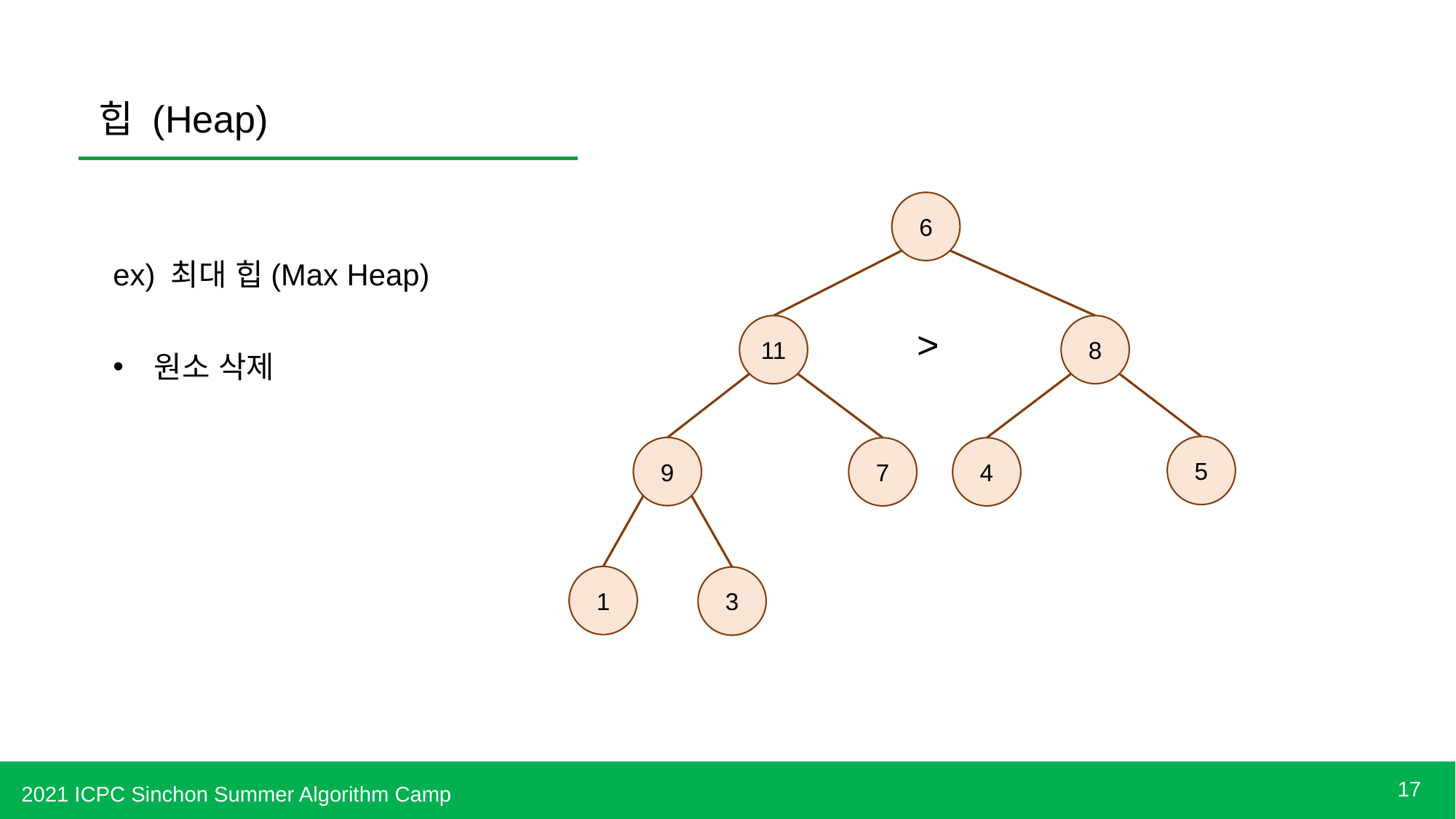

힙 (Heap)
6
ex) 최대 힙(Max Heap)
11
>
8
원소 삭제
5
9
4
7
1
3

17
2021 ICPC Sinchon Summer Algorithm Camp